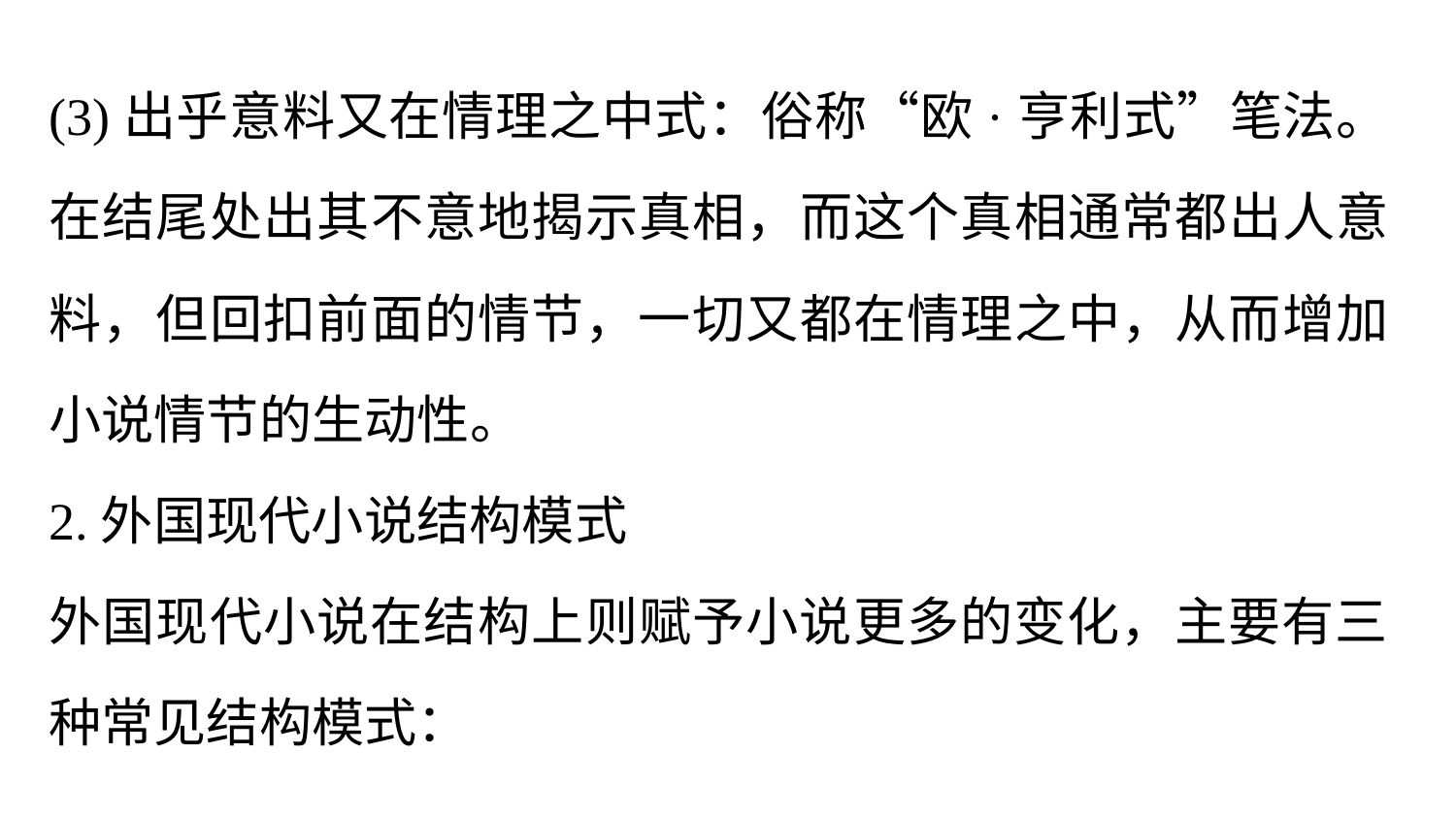

(3)出乎意料又在情理之中式：俗称“欧·亨利式”笔法。在结尾处出其不意地揭示真相，而这个真相通常都出人意料，但回扣前面的情节，一切又都在情理之中，从而增加小说情节的生动性。
2.外国现代小说结构模式
外国现代小说在结构上则赋予小说更多的变化，主要有三种常见结构模式：